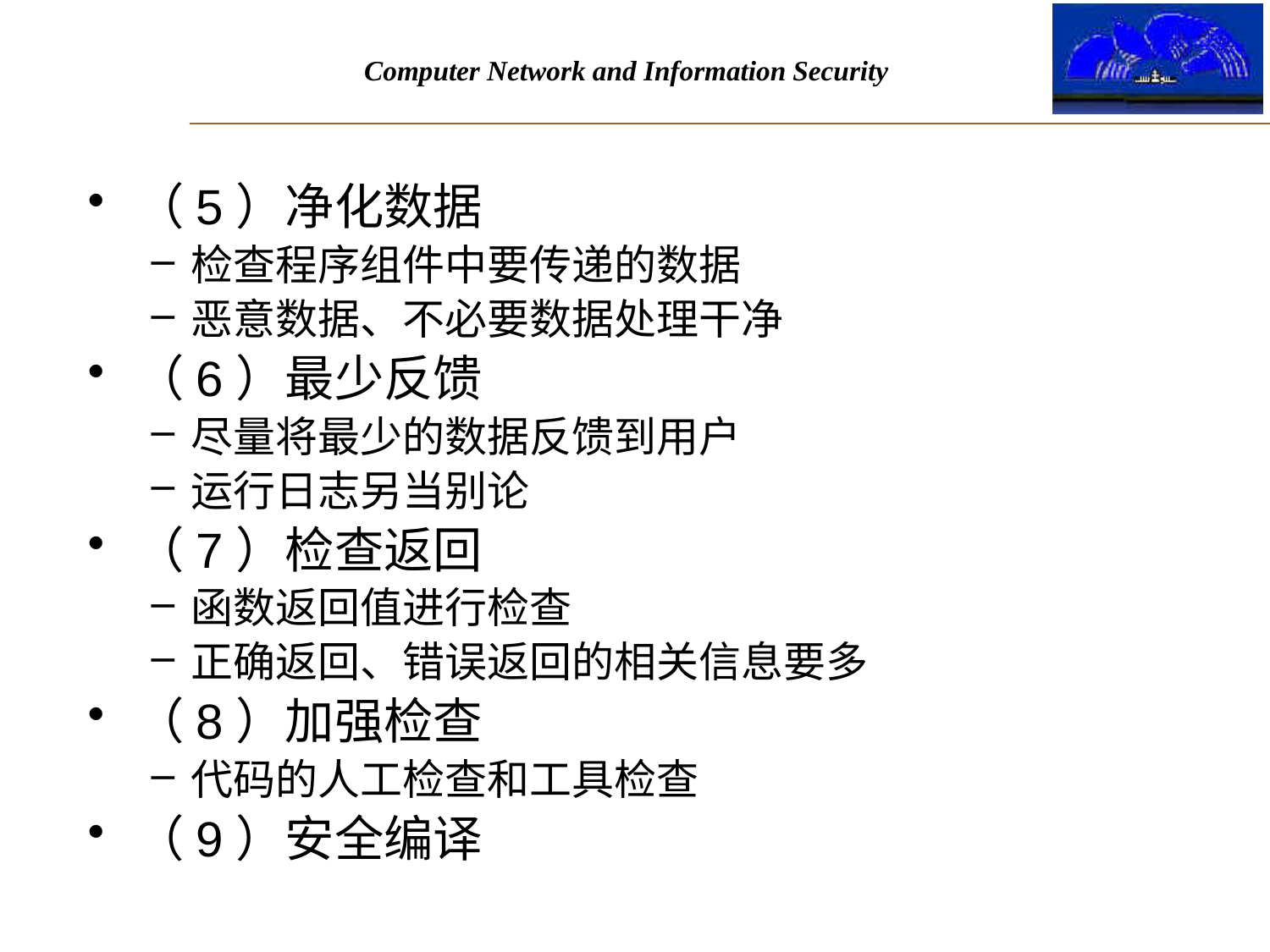

（5）净化数据
检查程序组件中要传递的数据
恶意数据、不必要数据处理干净
（6）最少反馈
尽量将最少的数据反馈到用户
运行日志另当别论
（7）检查返回
函数返回值进行检查
正确返回、错误返回的相关信息要多
（8）加强检查
代码的人工检查和工具检查
（9）安全编译